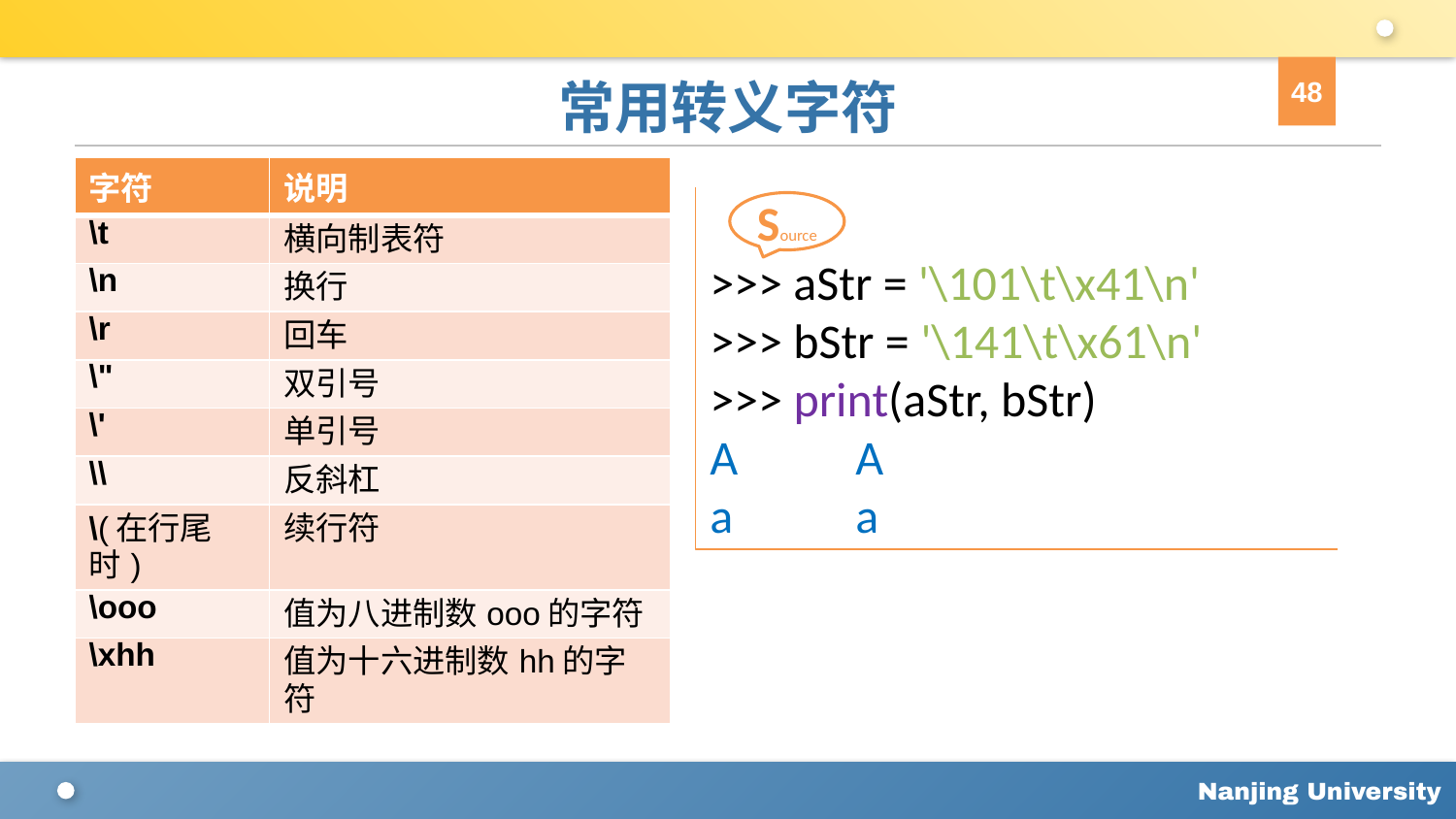

48
# 常用转义字符
| 字符 | 说明 |
| --- | --- |
| \t | 横向制表符 |
| \n | 换行 |
| \r | 回车 |
| \" | 双引号 |
| \' | 单引号 |
| \\ | 反斜杠 |
| \(在行尾时) | 续行符 |
| \ooo | 值为八进制数ooo的字符 |
| \xhh | 值为十六进制数hh的字符 |

>>> aStr = '\101\t\x41\n'
>>> bStr = '\141\t\x61\n'
>>> print(aStr, bStr)
A	A
a	a
Source